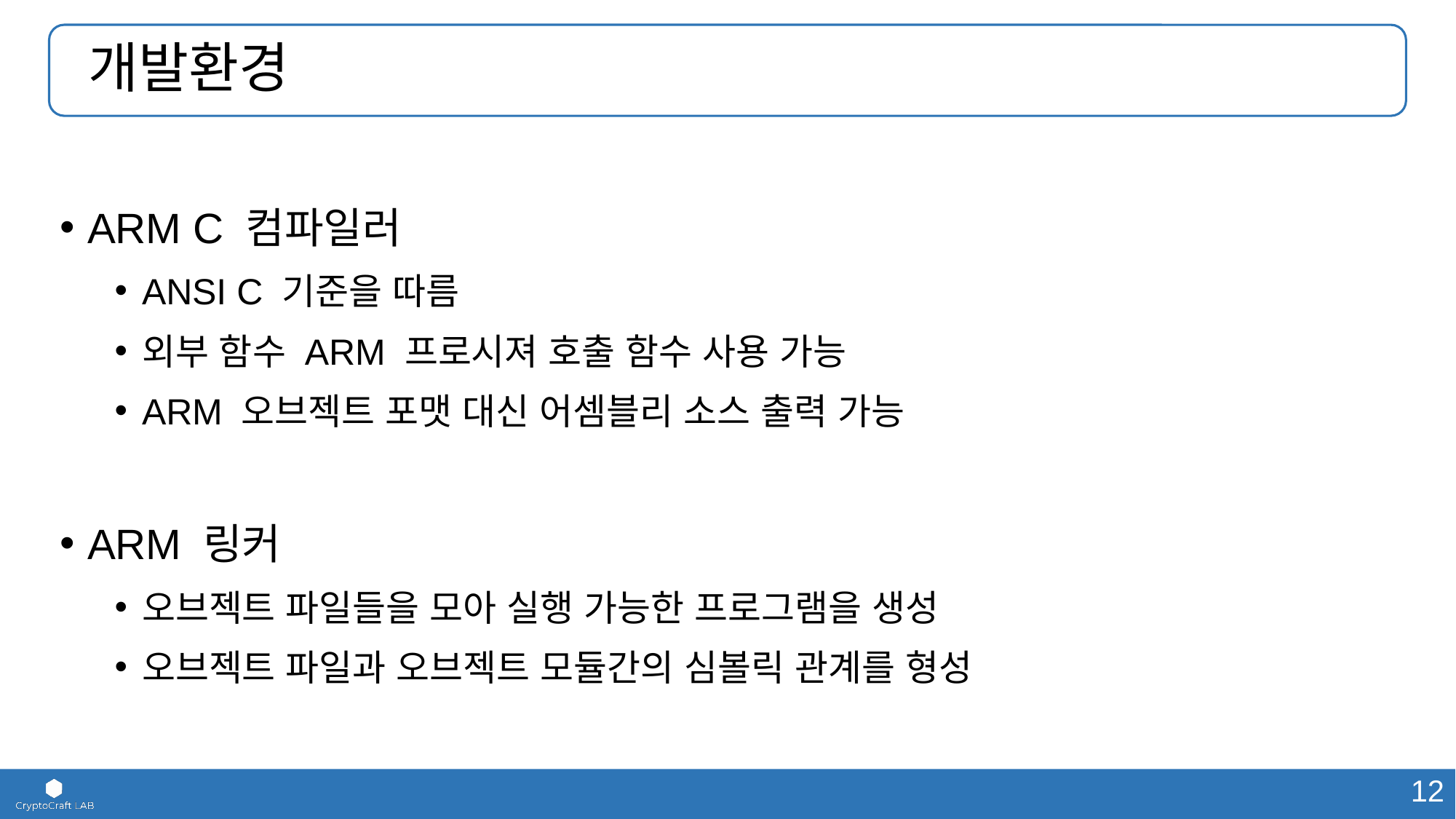

# 개발환경
ARM C 컴파일러
ANSI C 기준을 따름
외부 함수 ARM 프로시져 호출 함수 사용 가능
ARM 오브젝트 포맷 대신 어셈블리 소스 출력 가능

ARM 링커
오브젝트 파일들을 모아 실행 가능한 프로그램을 생성
오브젝트 파일과 오브젝트 모듈간의 심볼릭 관계를 형성